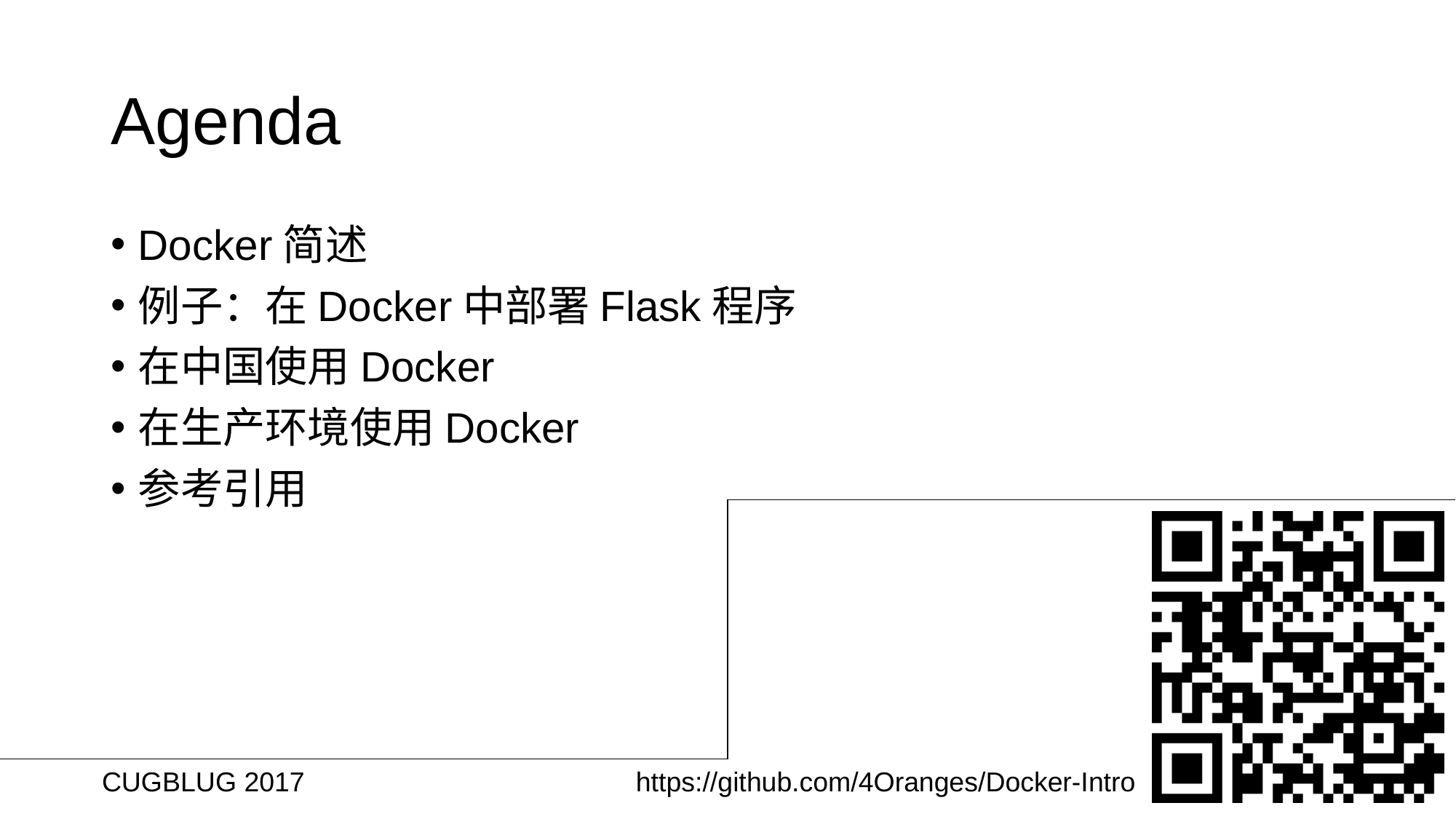

# Agenda
Docker简述
例子：在Docker中部署Flask程序
在中国使用Docker
在生产环境使用Docker
参考引用